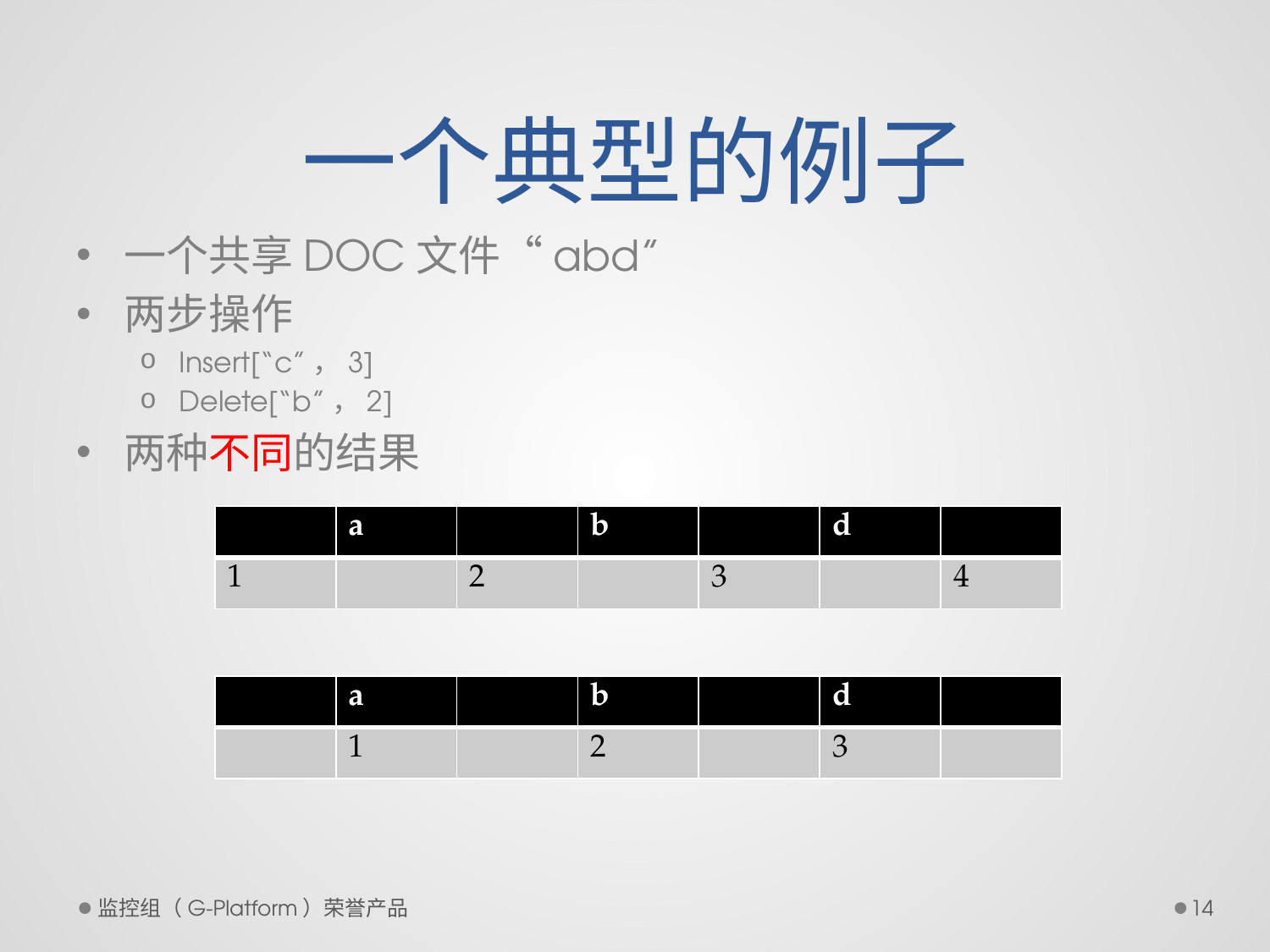

# 一个典型的例子
一个共享DOC文件“abd”
两步操作
Insert[“c”，3]
Delete[“b”，2]
两种不同的结果
|  | a |  | b |  | d |  |
| --- | --- | --- | --- | --- | --- | --- |
| 1 |  | 2 |  | 3 |  | 4 |
|  | a |  | b |  | d |  |
| --- | --- | --- | --- | --- | --- | --- |
|  | 1 |  | 2 |  | 3 |  |
监控组（G-Platform）荣誉产品
14